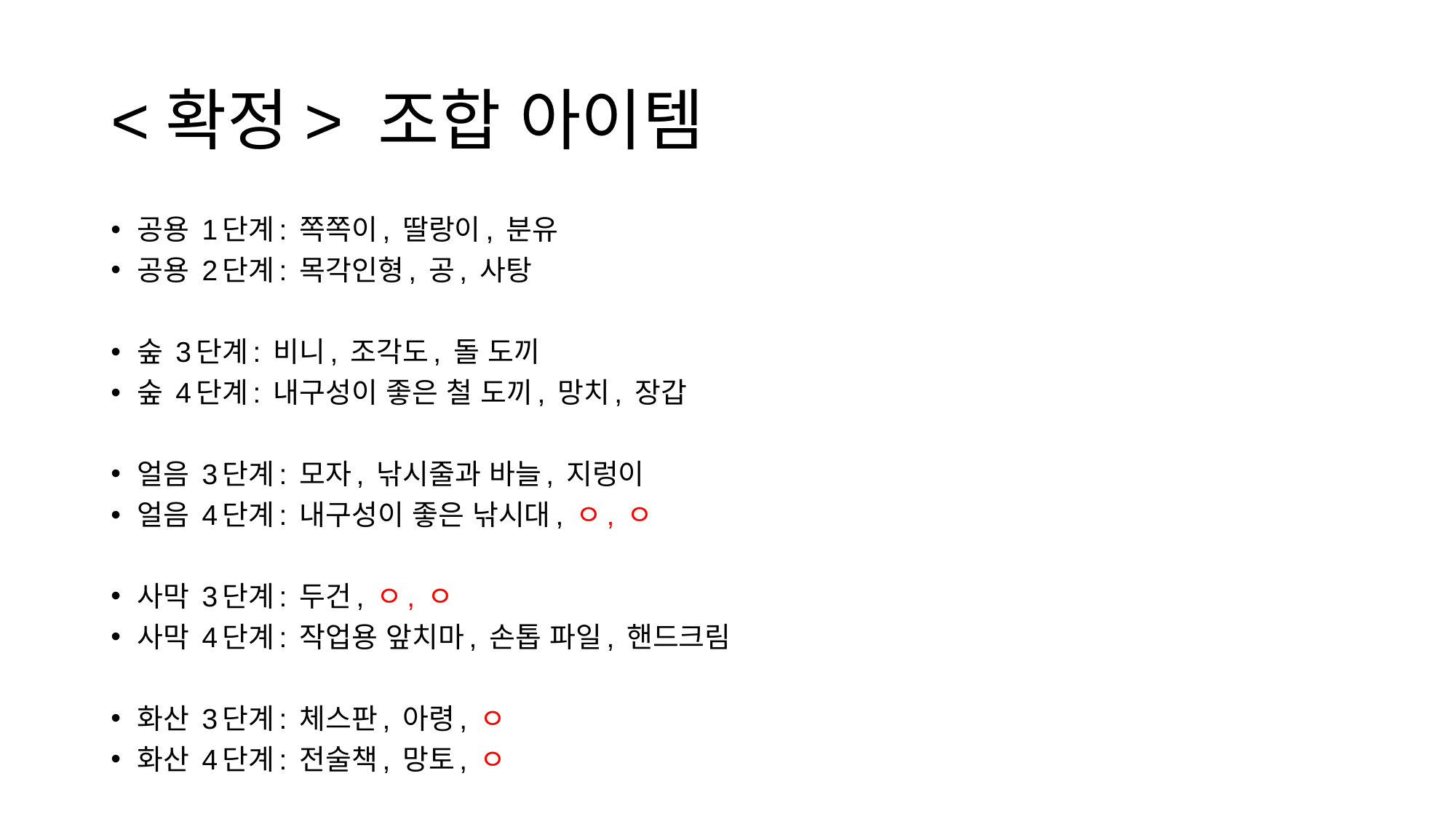

# <확정> 조합 아이템
공용 1단계: 쪽쪽이, 딸랑이, 분유
공용 2단계: 목각인형, 공, 사탕

숲 3단계: 비니, 조각도, 돌 도끼
숲 4단계: 내구성이 좋은 철 도끼, 망치, 장갑

얼음 3단계: 모자, 낚시줄과 바늘, 지렁이
얼음 4단계: 내구성이 좋은 낚시대, ㅇ, ㅇ

사막 3단계: 두건, ㅇ, ㅇ
사막 4단계: 작업용 앞치마, 손톱 파일, 핸드크림

화산 3단계: 체스판, 아령, ㅇ
화산 4단계: 전술책, 망토, ㅇ